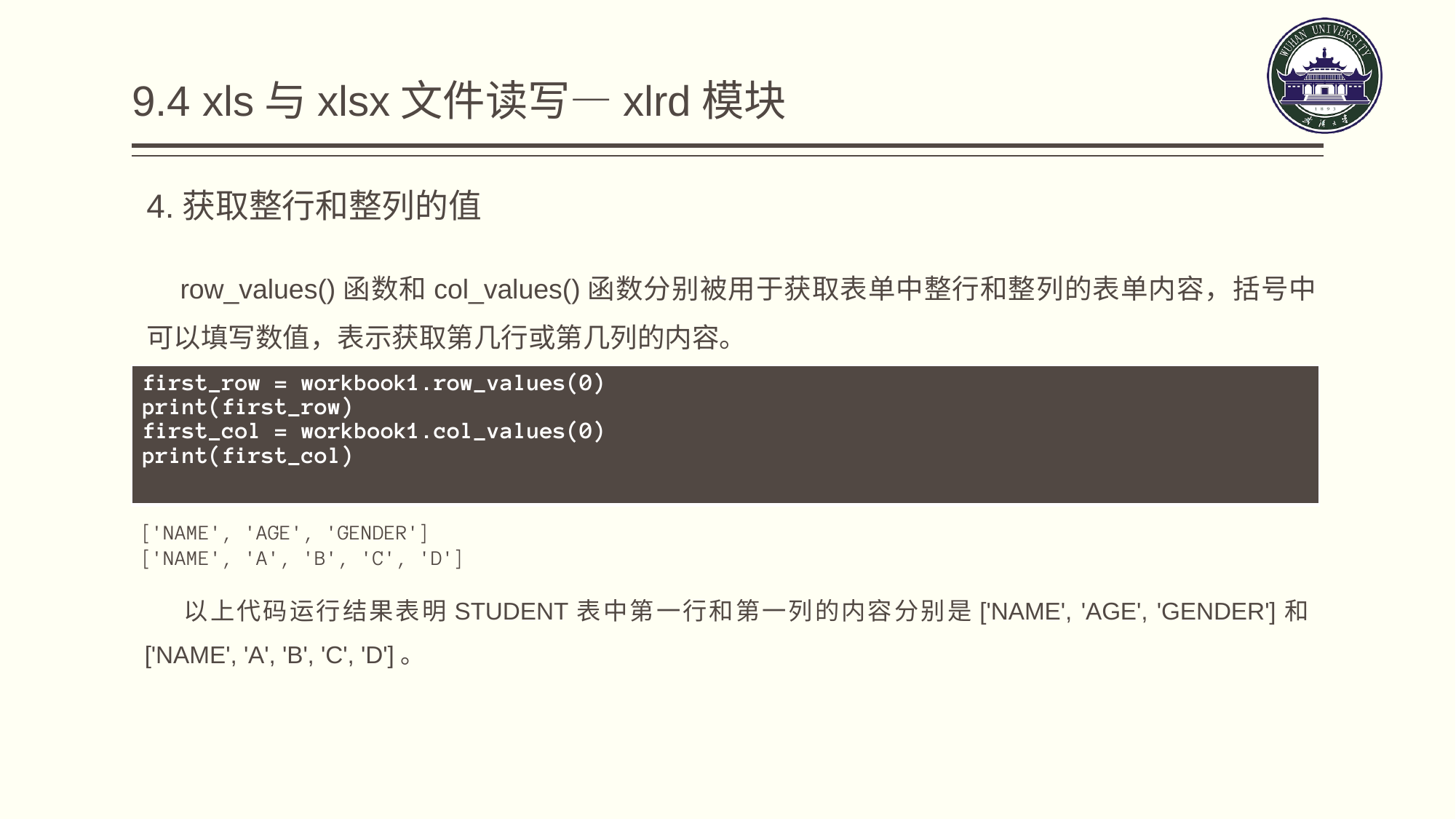

9.4 xls与xlsx文件读写—xlrd模块
4.获取整行和整列的值
    row_values()函数和col_values()函数分别被用于获取表单中整行和整列的表单内容，括号中可以填写数值，表示获取第几行或第几列的内容。
| first\_row = workbook1.row\_values(0) print(first\_row) first\_col = workbook1.col\_values(0) print(first\_col) |
| --- |
['NAME', 'AGE', 'GENDER']
['NAME', 'A', 'B', 'C', 'D']
    以上代码运行结果表明STUDENT表中第一行和第一列的内容分别是['NAME', 'AGE', 'GENDER']和['NAME', 'A', 'B', 'C', 'D']。